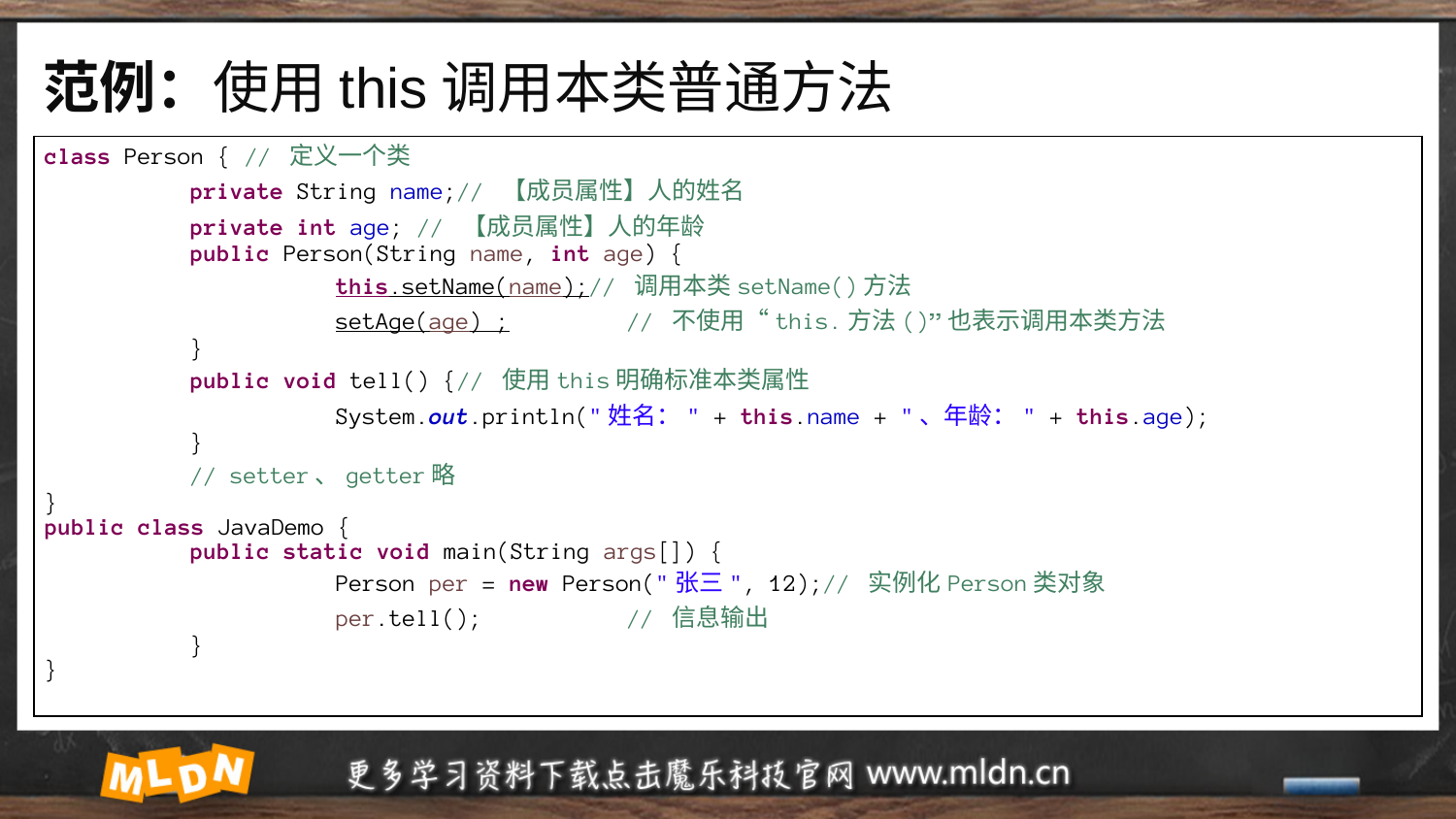

# 范例：使用this调用本类普通方法
| class Person { // 定义一个类 private String name;// 【成员属性】人的姓名 private int age; // 【成员属性】人的年龄 public Person(String name, int age) { this.setName(name);// 调用本类setName()方法 setAge(age) ; // 不使用“this.方法()”也表示调用本类方法 } public void tell() {// 使用this明确标准本类属性 System.out.println("姓名：" + this.name + "、年龄：" + this.age); } // setter、getter略 } public class JavaDemo { public static void main(String args[]) { Person per = new Person("张三", 12);// 实例化Person类对象 per.tell(); // 信息输出 } } |
| --- |